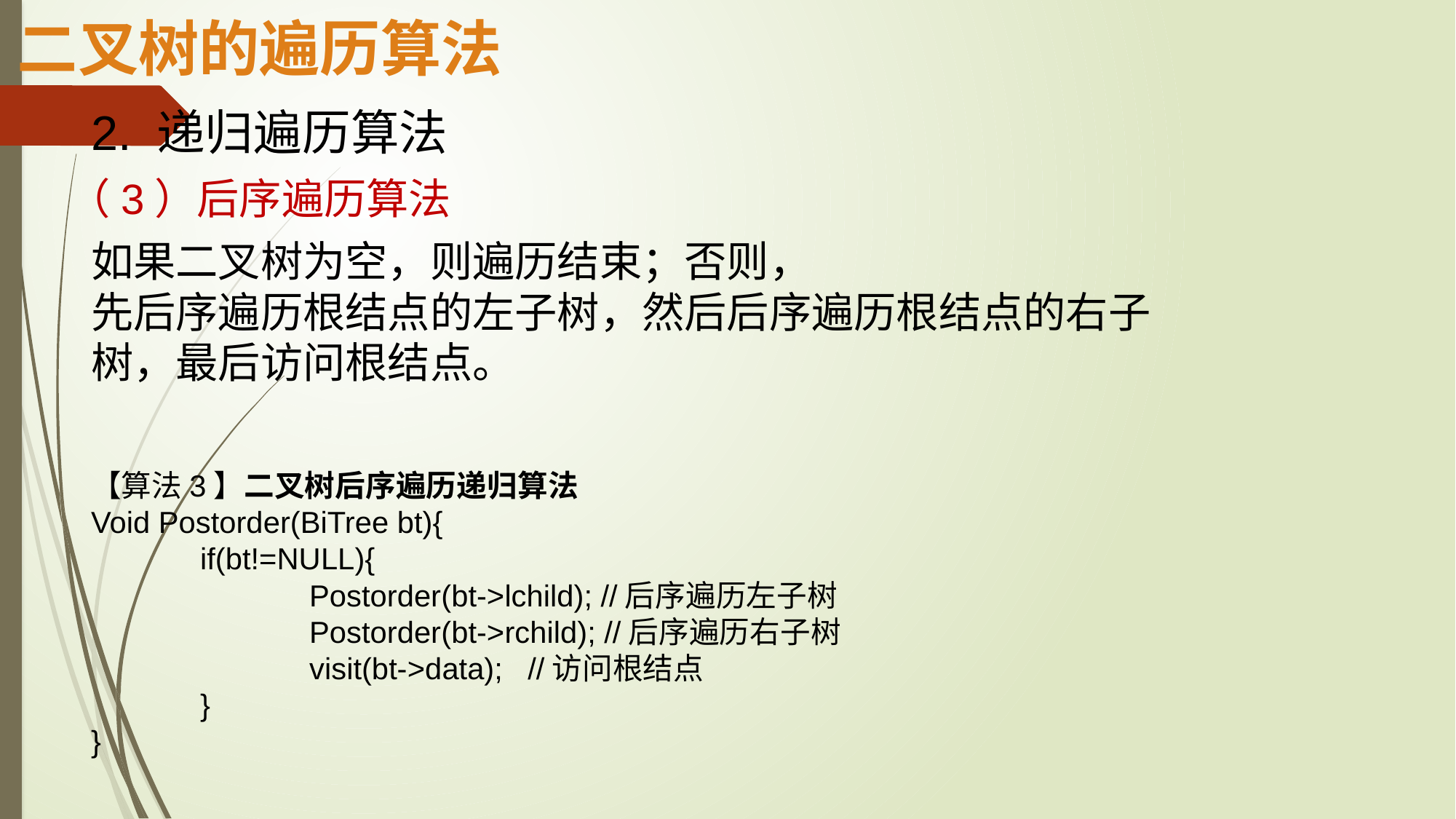

二叉树的遍历算法
2. 递归遍历算法
（3）后序遍历算法
如果二叉树为空，则遍历结束；否则，
先后序遍历根结点的左子树，然后后序遍历根结点的右子树，最后访问根结点。
【算法3】二叉树后序遍历递归算法
Void Postorder(BiTree bt){
	if(bt!=NULL){
		Postorder(bt->lchild); //后序遍历左子树
		Postorder(bt->rchild); //后序遍历右子树
		visit(bt->data);   //访问根结点
	}
}